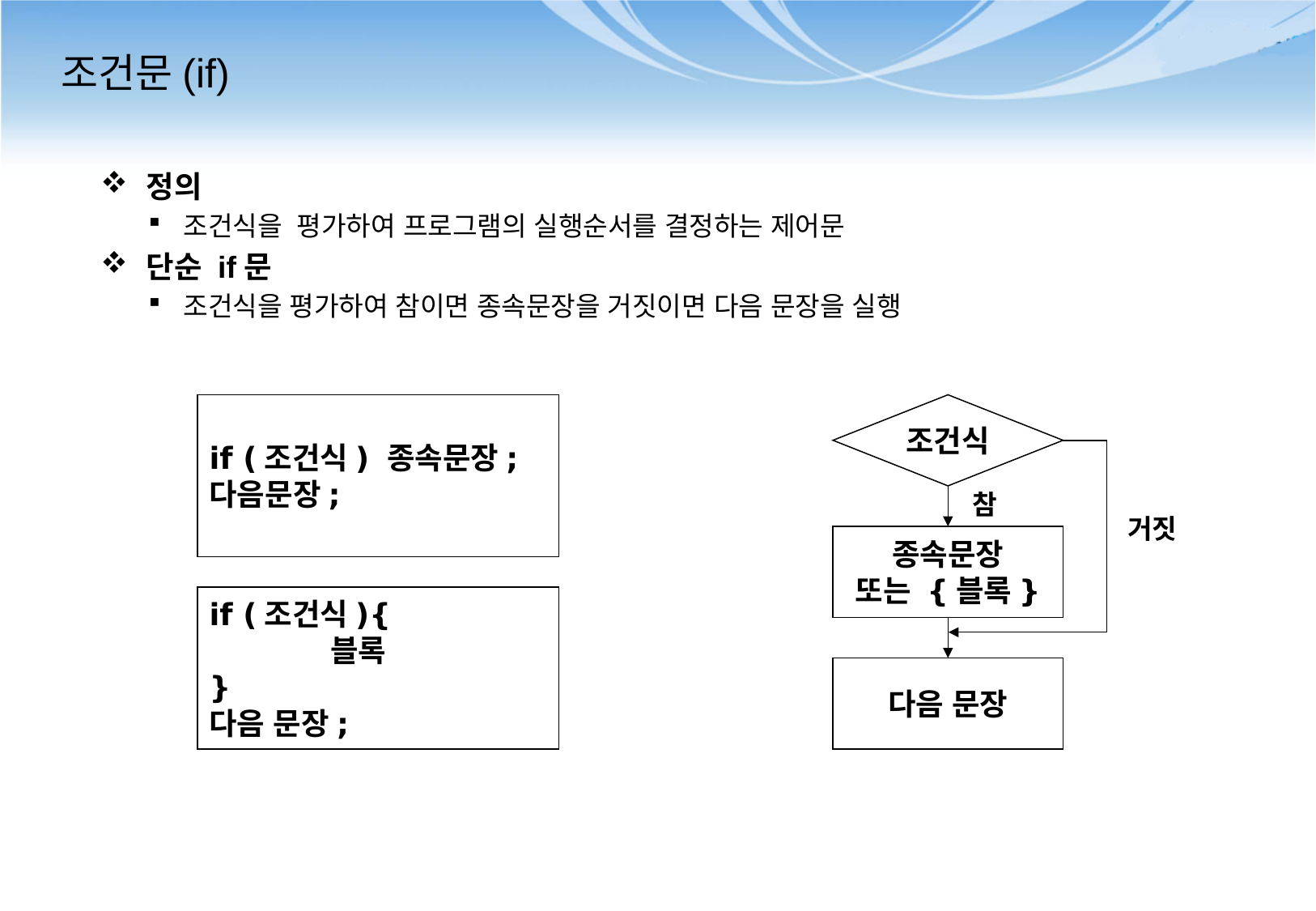

# 조건문(if)
정의
조건식을  평가하여 프로그램의 실행순서를 결정하는 제어문
단순 if문
조건식을 평가하여 참이면 종속문장을 거짓이면 다음 문장을 실행
if (조건식) 종속문장;
다음문장;
조건식

참
거짓
종속문장
또는 {블록}
if (조건식){
	블록
}
다음 문장;
다음 문장